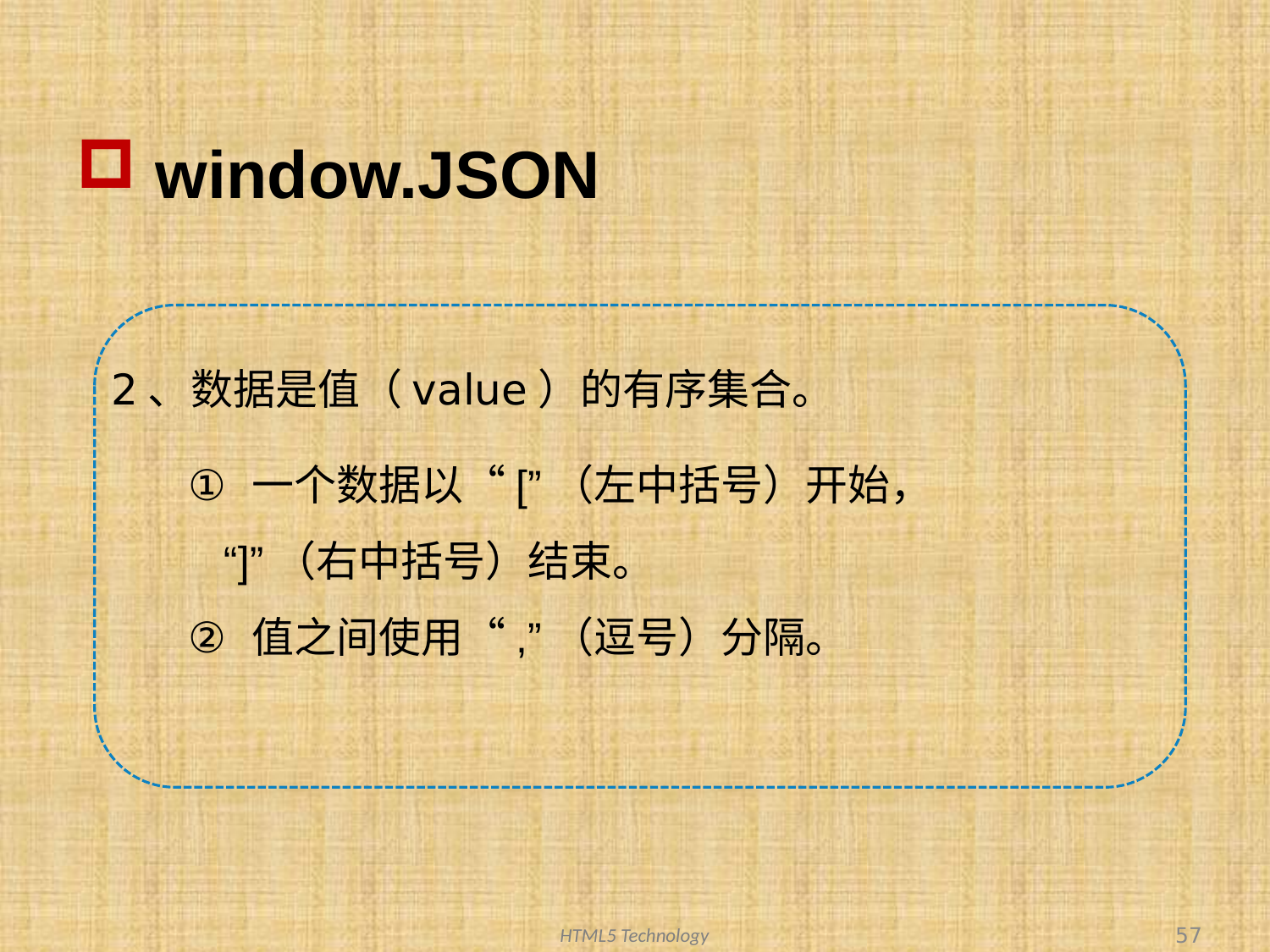

# window.JSON

2、数据是值（value）的有序集合。
一个数据以“[”（左中括号）开始，
   “]”（右中括号）结束。
值之间使用“,”（逗号）分隔。
57
HTML5 Technology